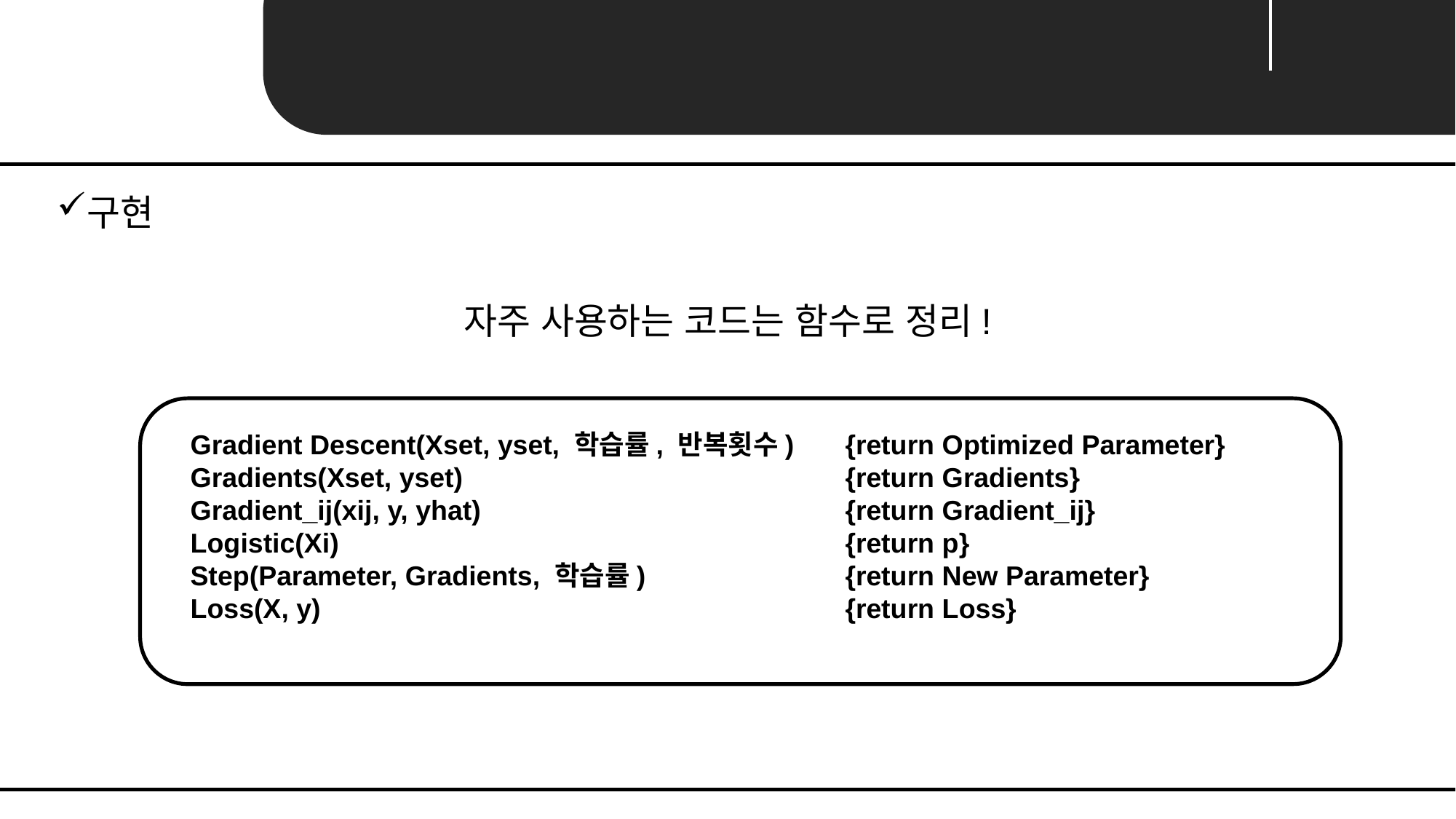

Unit  03 ㅣ경사하강법과 배치학습 구현
구현

자주 사용하는 코드는 함수로 정리!

Gradient Descent(Xset, yset, 학습률, 반복횟수)	{return Optimized Parameter}
Gradients(Xset, yset)				{return Gradients}
Gradient_ij(xij, y, yhat)				{return Gradient_ij}
Logistic(Xi)					{return p}
Step(Parameter, Gradients, 학습률)		{return New Parameter}
Loss(X, y)					{return Loss}